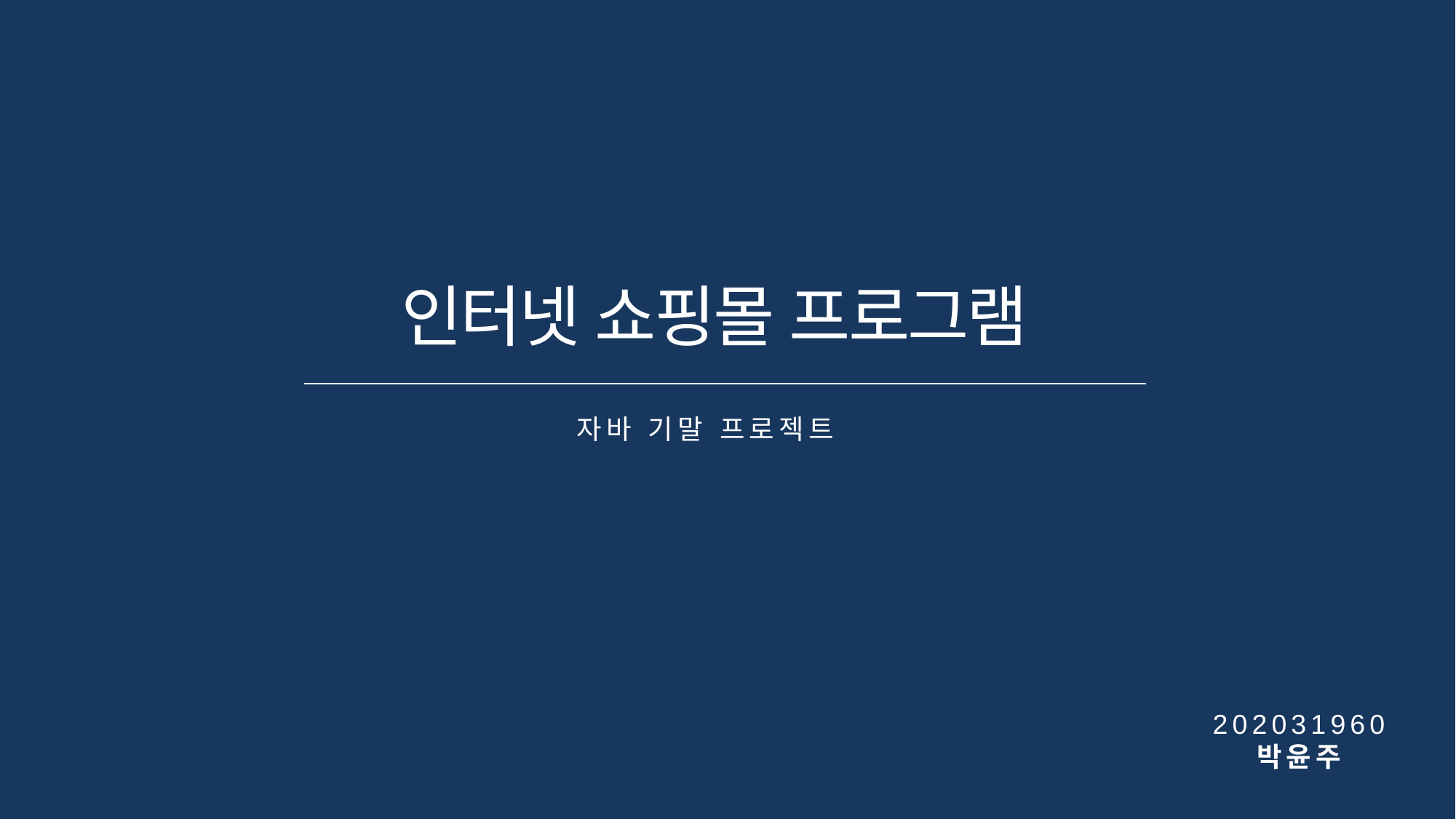

인터넷 쇼핑몰 프로그램
자바 기말 프로젝트
202031960
박윤주